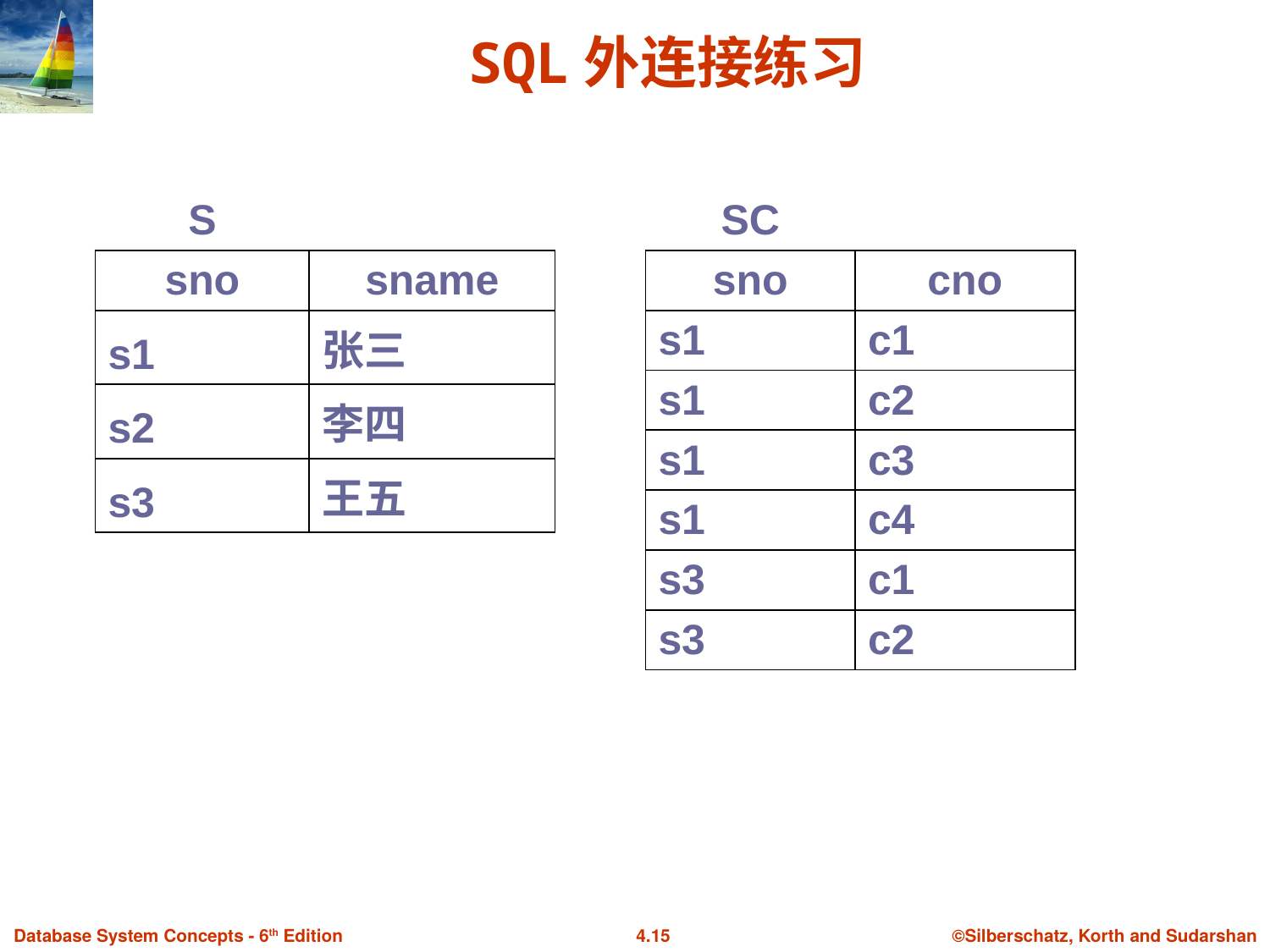

# SQL外连接练习
| S |  |
| --- | --- |
| sno | sname |
| s1 | 张三 |
| s2 | 李四 |
| s3 | 王五 |
| SC |  |
| --- | --- |
| sno | cno |
| s1 | c1 |
| s1 | c2 |
| s1 | c3 |
| s1 | c4 |
| s3 | c1 |
| s3 | c2 |